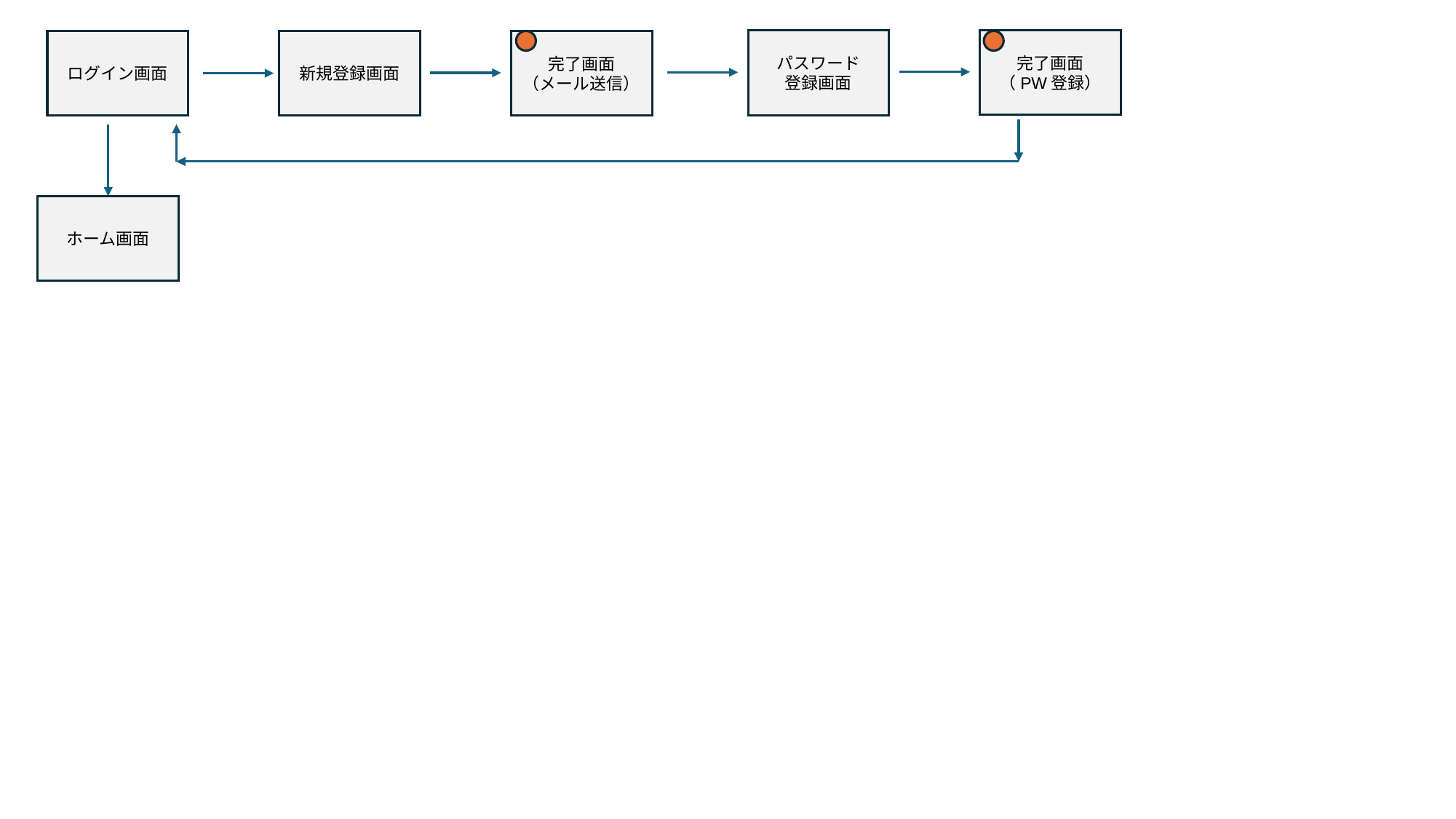

完了画面
（PW登録）
パスワード
登録画面
ログイン画面
新規登録画面
完了画面
（メール送信）

ホーム画面